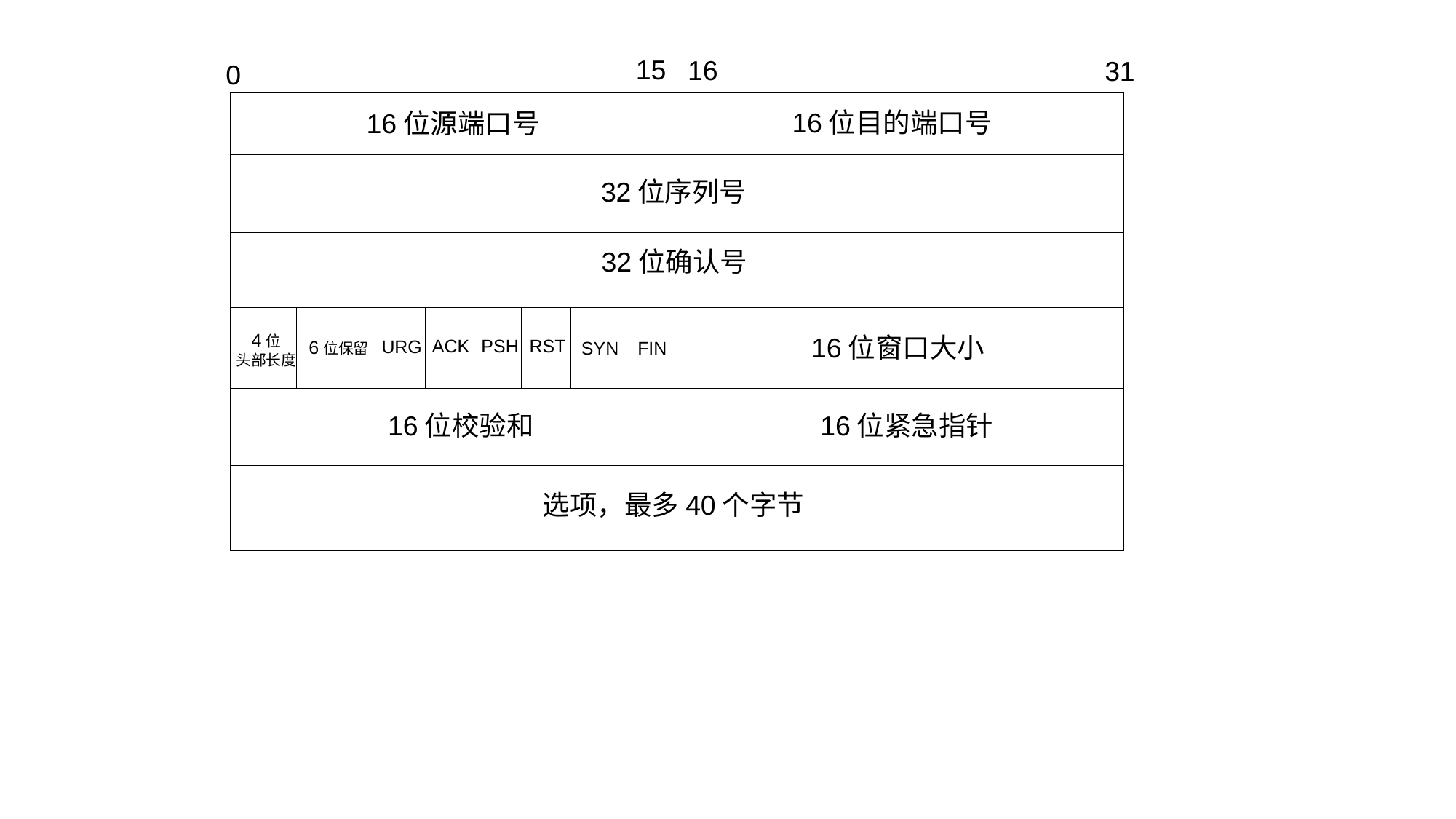

15
16
31
0

16位目的端口号
16位源端口号
32位序列号
32位确认号
4位
头部长度
16位窗口大小
ACK
PSH
RST
URG
6位保留
SYN
FIN
16位校验和
16位紧急指针
选项，最多40个字节